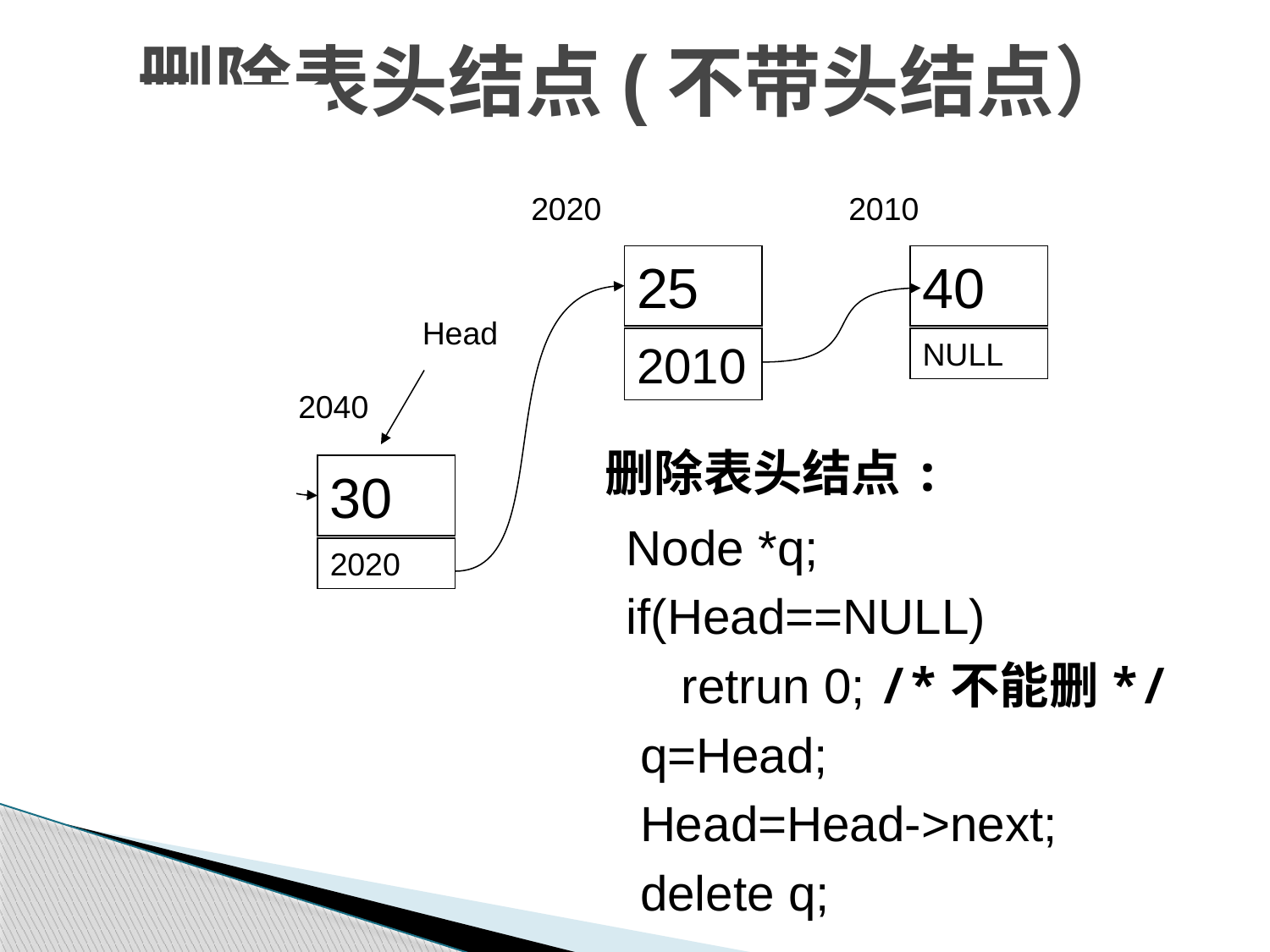

删除表头结点(不带头结点）

Head

2000
2020
2010
20
2040
25
2010
40
NULL
Head

2040

删除表头结点:
30
2020
q
Node *q;
if(Head==NULL)
    retrun 0; /*不能删*/
 q=Head;
 Head=Head->next;
 delete q;